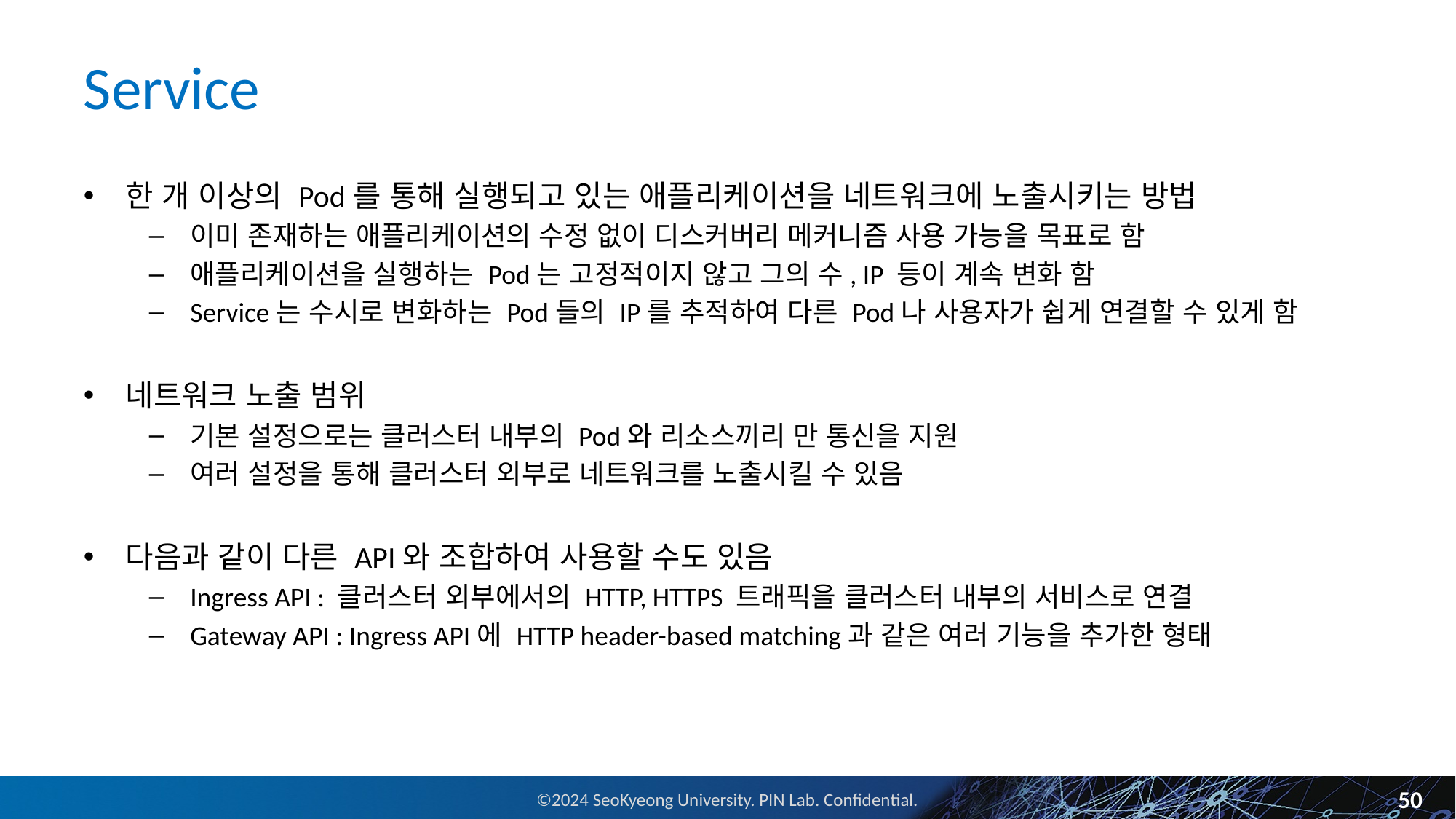

# Service
한 개 이상의 Pod를 통해 실행되고 있는 애플리케이션을 네트워크에 노출시키는 방법
이미 존재하는 애플리케이션의 수정 없이 디스커버리 메커니즘 사용 가능을 목표로 함
애플리케이션을 실행하는 Pod는 고정적이지 않고 그의 수, IP 등이 계속 변화 함
Service는 수시로 변화하는 Pod들의 IP를 추적하여 다른 Pod나 사용자가 쉽게 연결할 수 있게 함

네트워크 노출 범위
기본 설정으로는 클러스터 내부의 Pod와 리소스끼리 만 통신을 지원
여러 설정을 통해 클러스터 외부로 네트워크를 노출시킬 수 있음

다음과 같이 다른 API와 조합하여 사용할 수도 있음
Ingress API : 클러스터 외부에서의 HTTP, HTTPS 트래픽을 클러스터 내부의 서비스로 연결
Gateway API : Ingress API에 HTTP header-based matching과 같은 여러 기능을 추가한 형태
50